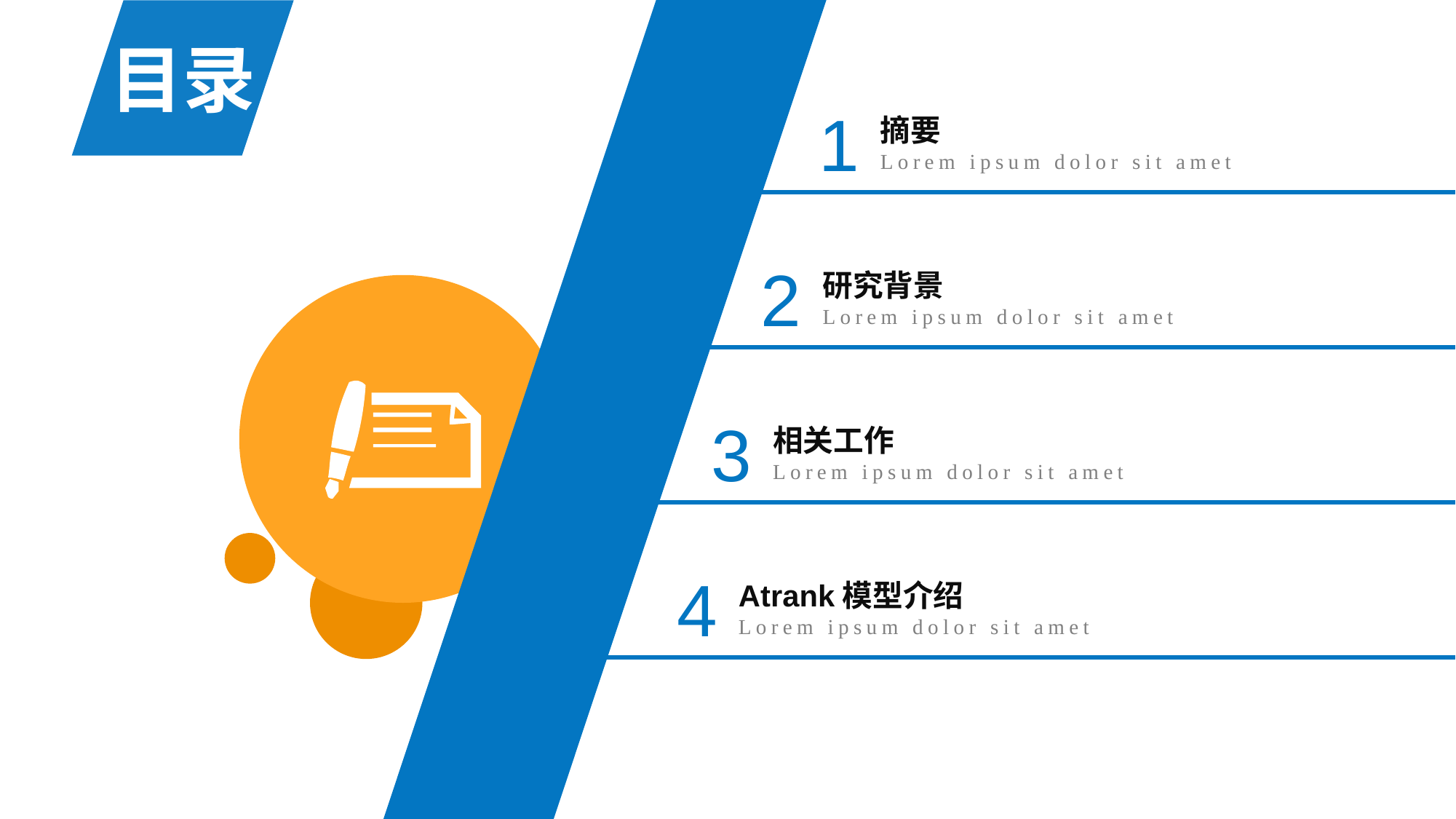

目录
1
摘要
Lorem ipsum dolor sit amet
2
研究背景
Lorem ipsum dolor sit amet

3
相关工作
Lorem ipsum dolor sit amet

4
Atrank模型介绍
Lorem ipsum dolor sit amet